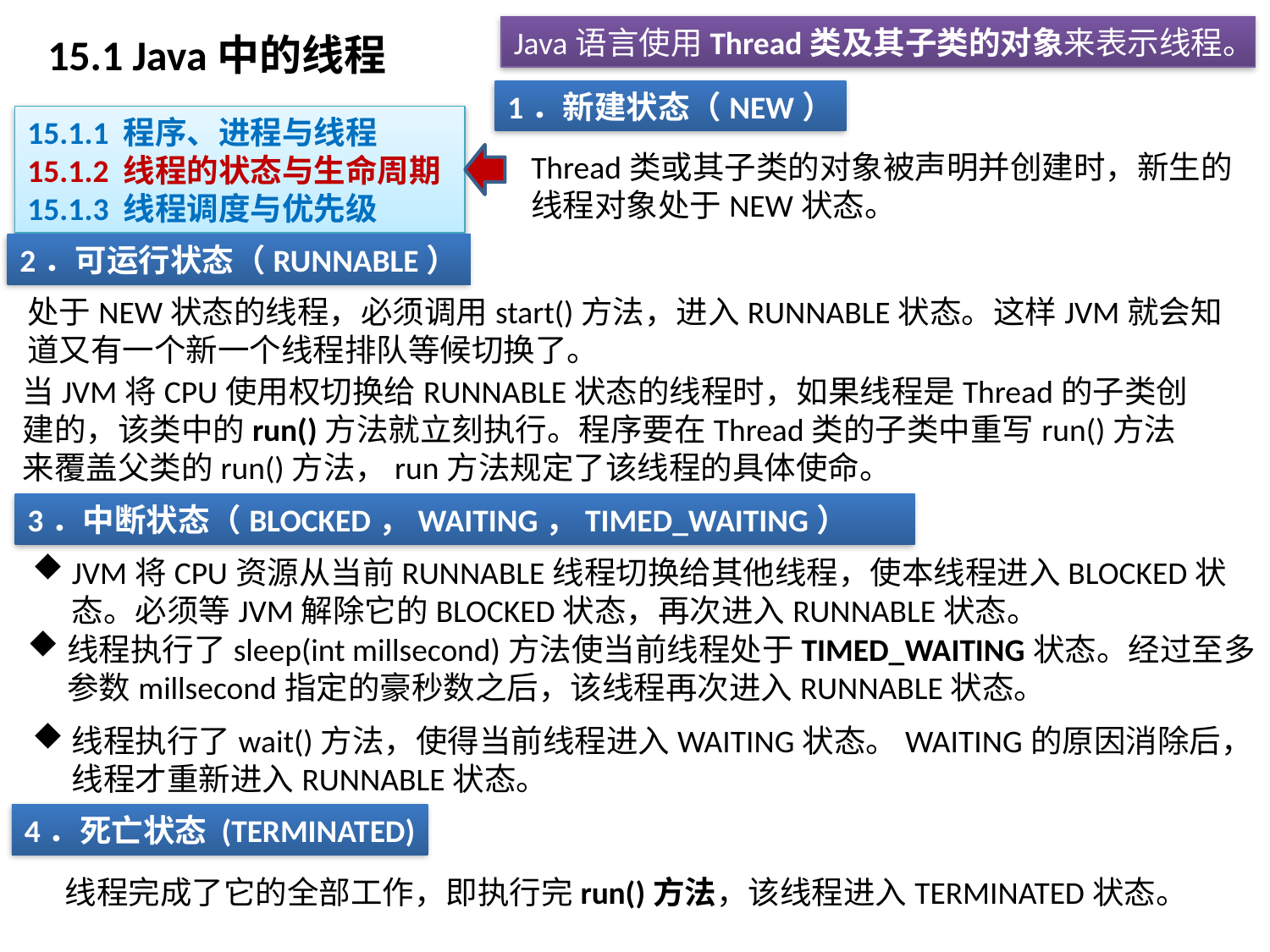

# 15.1 Java中的线程
Java语言使用Thread类及其子类的对象来表示线程。
1．新建状态（NEW）
15.1.1 程序、进程与线程
15.1.2 线程的状态与生命周期
15.1.3 线程调度与优先级
Thread类或其子类的对象被声明并创建时，新生的线程对象处于NEW状态。

2．可运行状态（RUNNABLE）
处于NEW状态的线程，必须调用start()方法，进入RUNNABLE状态。这样JVM就会知道又有一个新一个线程排队等候切换了。
当JVM将CPU使用权切换给RUNNABLE状态的线程时，如果线程是Thread的子类创建的，该类中的run()方法就立刻执行。程序要在Thread类的子类中重写run()方法来覆盖父类的run()方法，run方法规定了该线程的具体使命。
3．中断状态（BLOCKED，WAITING，TIMED_WAITING）
JVM将CPU资源从当前RUNNABLE线程切换给其他线程，使本线程进入BLOCKED状态。必须等JVM解除它的BLOCKED状态，再次进入RUNNABLE状态。
线程执行了sleep(int millsecond)方法使当前线程处于TIMED_WAITING状态。经过至多参数millsecond指定的豪秒数之后，该线程再次进入RUNNABLE状态。
线程执行了wait()方法，使得当前线程进入WAITING状态。WAITING的原因消除后，线程才重新进入RUNNABLE状态。
4．死亡状态 (TERMINATED)
线程完成了它的全部工作，即执行完run()方法，该线程进入TERMINATED状态。